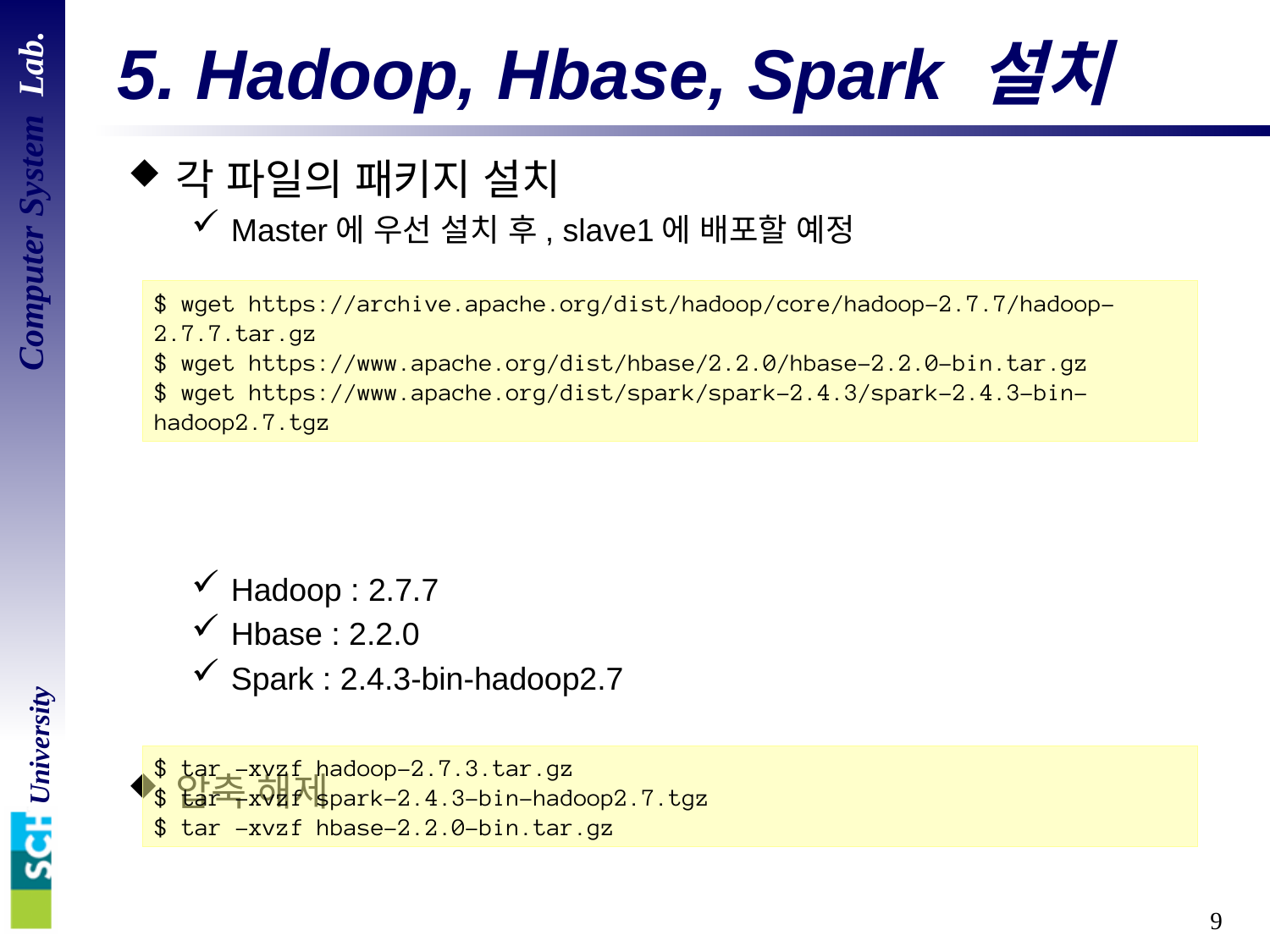

# 5. Hadoop, Hbase, Spark 설치
각 파일의 패키지 설치
Master에 우선 설치 후, slave1에 배포할 예정

Hadoop : 2.7.7
Hbase : 2.2.0
Spark : 2.4.3-bin-hadoop2.7

압축 해제
$ wget https://archive.apache.org/dist/hadoop/core/hadoop-2.7.7/hadoop-2.7.7.tar.gz
$ wget https://www.apache.org/dist/hbase/2.2.0/hbase-2.2.0-bin.tar.gz
$ wget https://www.apache.org/dist/spark/spark-2.4.3/spark-2.4.3-bin-hadoop2.7.tgz
$ tar -xvzf hadoop-2.7.3.tar.gz
$ tar -xvzf spark-2.4.3-bin-hadoop2.7.tgz
$ tar -xvzf hbase-2.2.0-bin.tar.gz